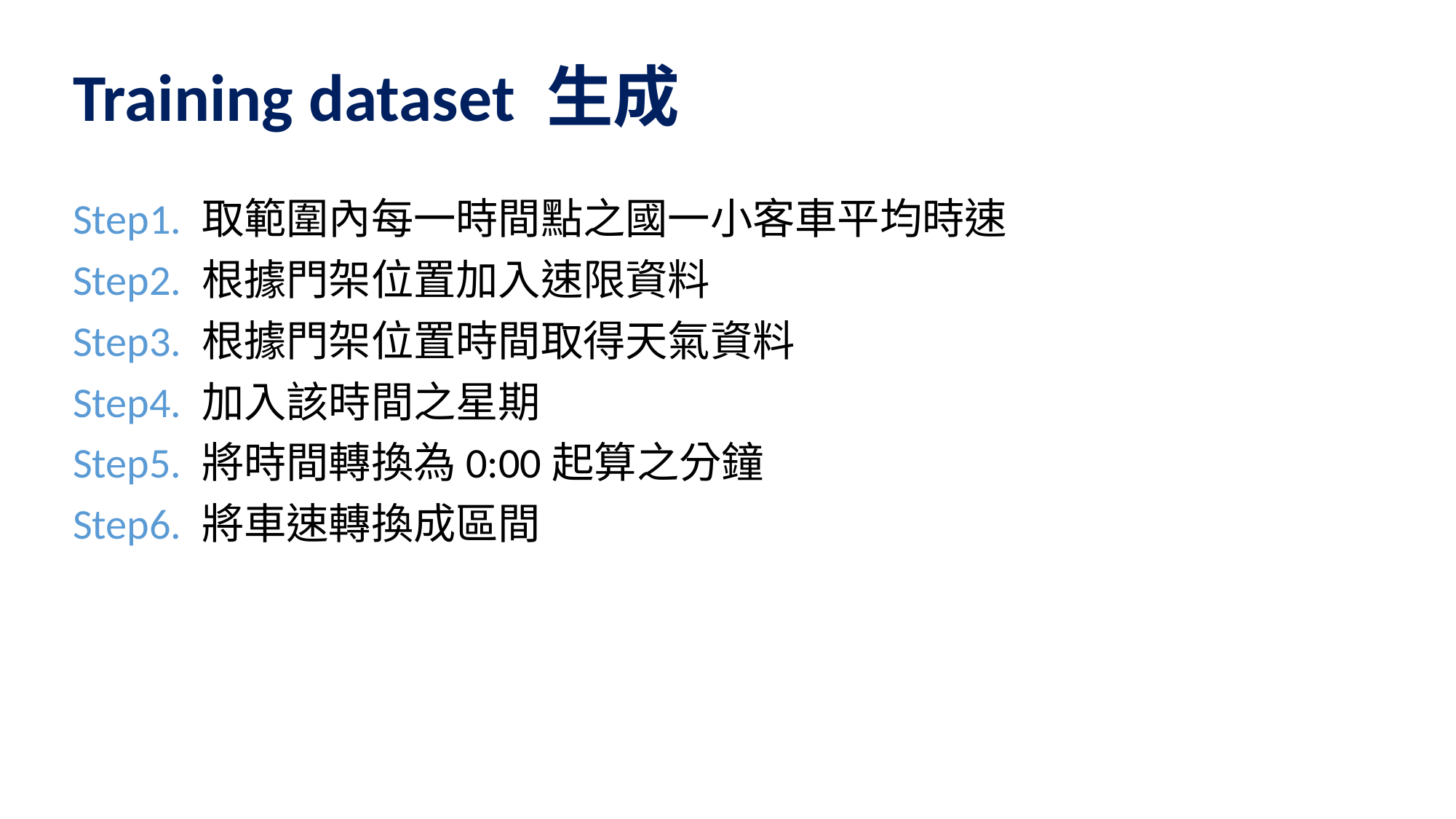

# Training dataset 生成
Step1. 取範圍內每一時間點之國一小客車平均時速
Step2. 根據門架位置加入速限資料
Step3. 根據門架位置時間取得天氣資料
Step4. 加入該時間之星期
Step5. 將時間轉換為0:00起算之分鐘
Step6. 將車速轉換成區間